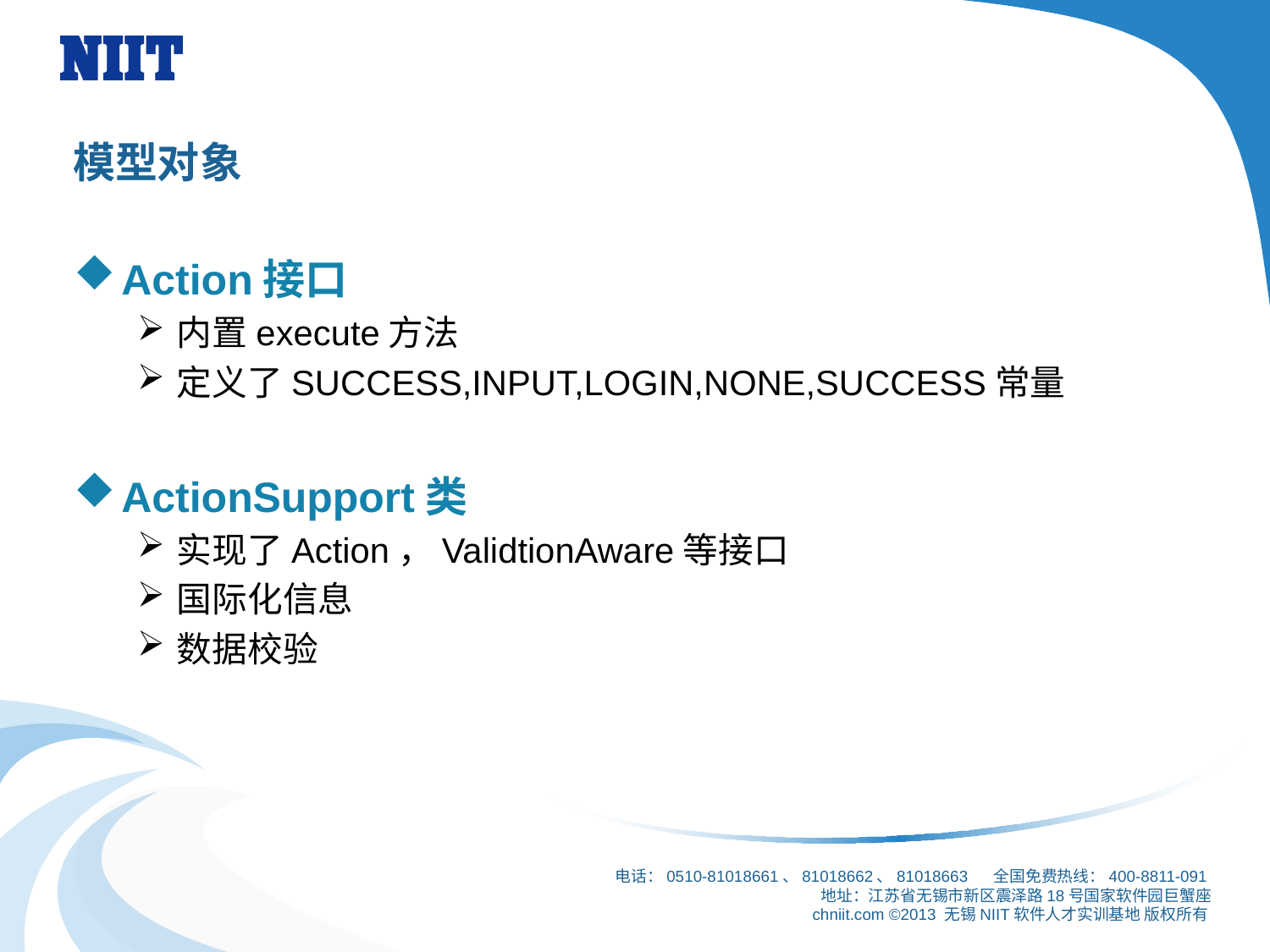

# 模型对象
Action接口
内置execute方法
定义了SUCCESS,INPUT,LOGIN,NONE,SUCCESS常量

ActionSupport类
实现了Action，ValidtionAware等接口
国际化信息
数据校验